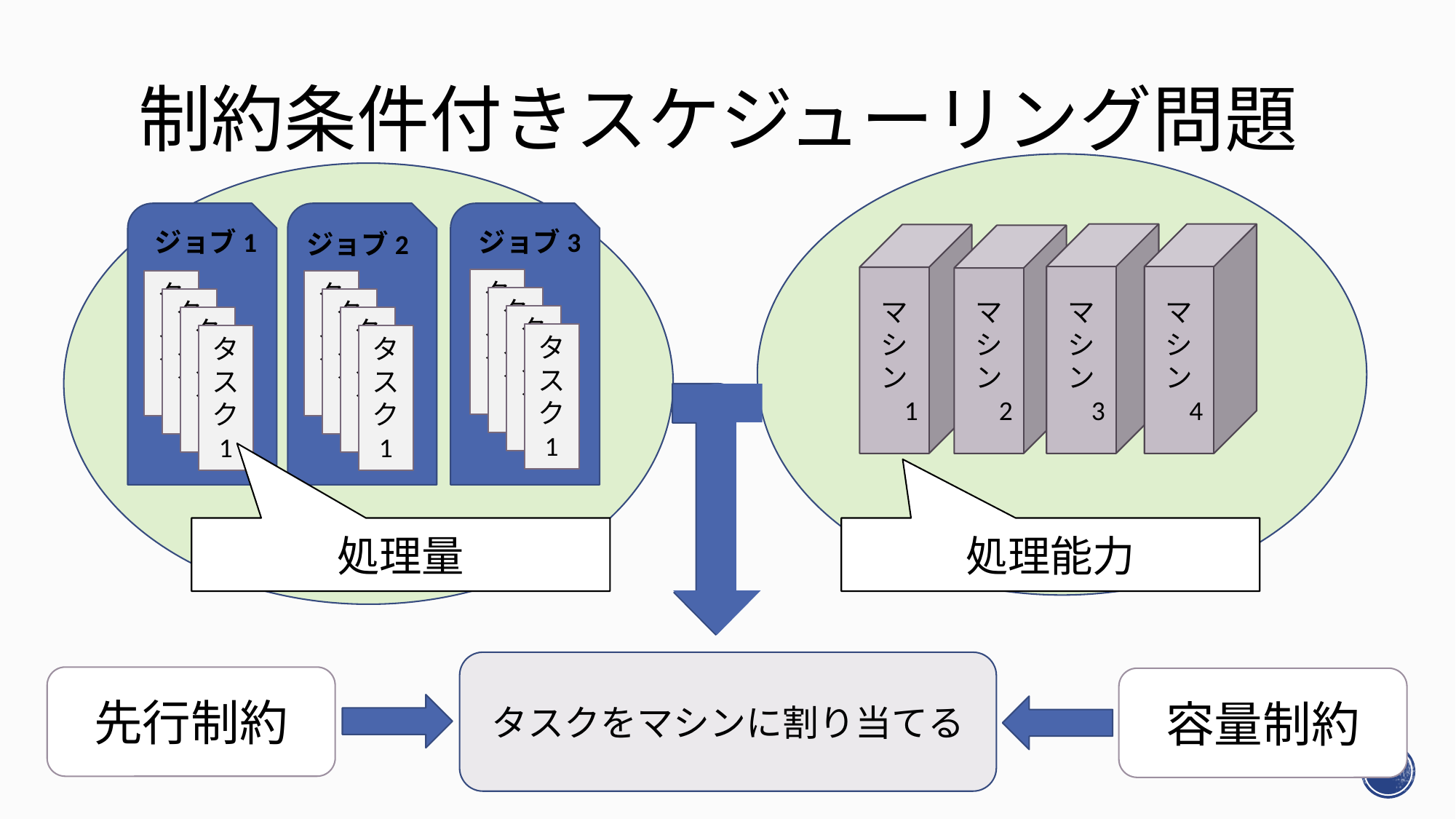

# 制約条件付きスケジューリング問題

ジョブ1
ジョブ3
ジョブ2
マシン　3
マシン　4
マシン　1
マシン　2
タスク
1
タスク
1
タスク
1
タスク
1
タスク
1
タスク
1
タスク
1
タスク
1
タスク
1
タスク
1
タスク
1
タスク
1

処理量
処理能力
タスクをマシンに割り当てる
先行制約
容量制約